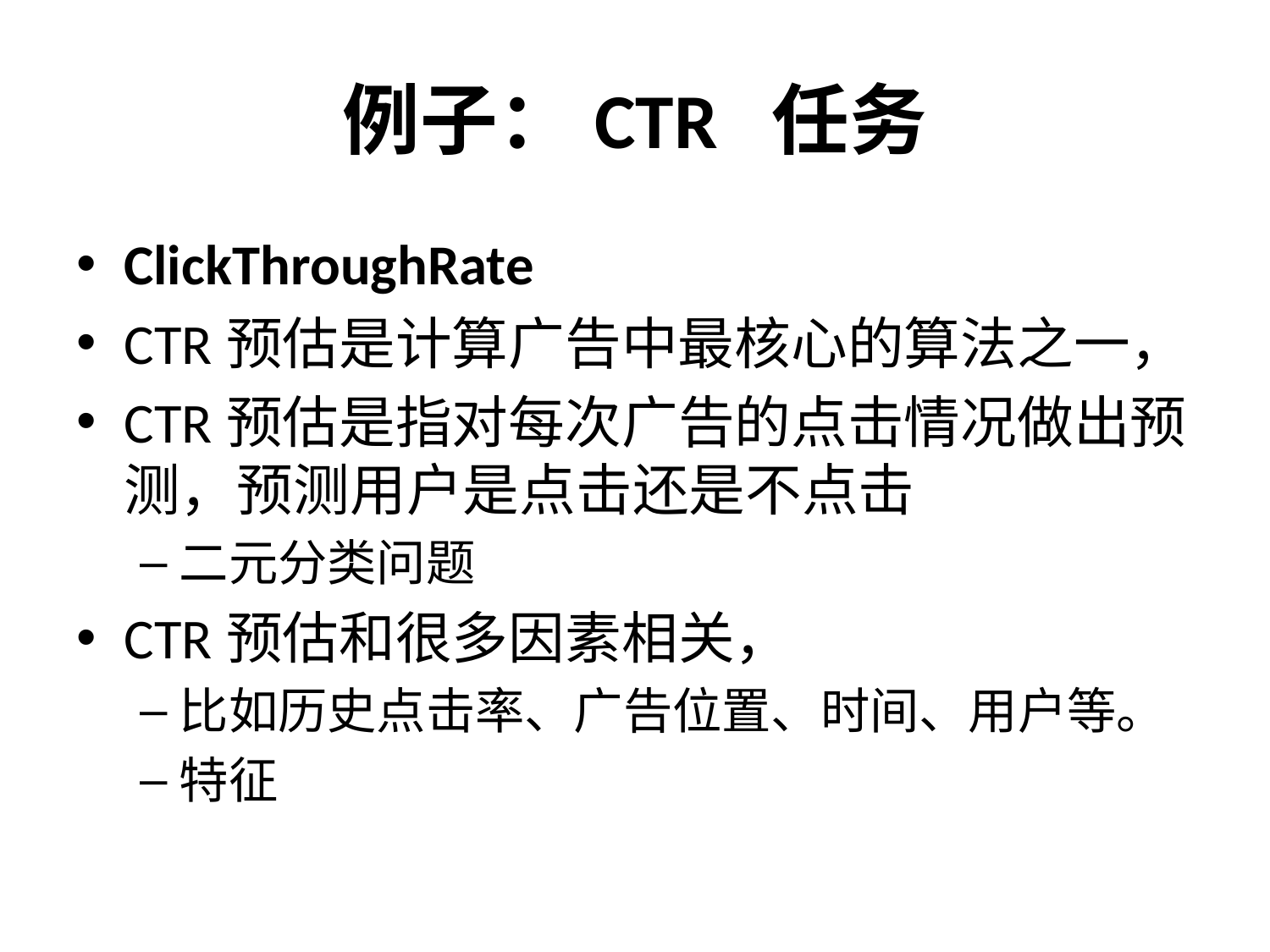

# 例子：CTR  任务
ClickThroughRate
CTR预估是计算广告中最核心的算法之一，
CTR预估是指对每次广告的点击情况做出预测，预测用户是点击还是不点击
二元分类问题
CTR预估和很多因素相关，
比如历史点击率、广告位置、时间、用户等。
特征